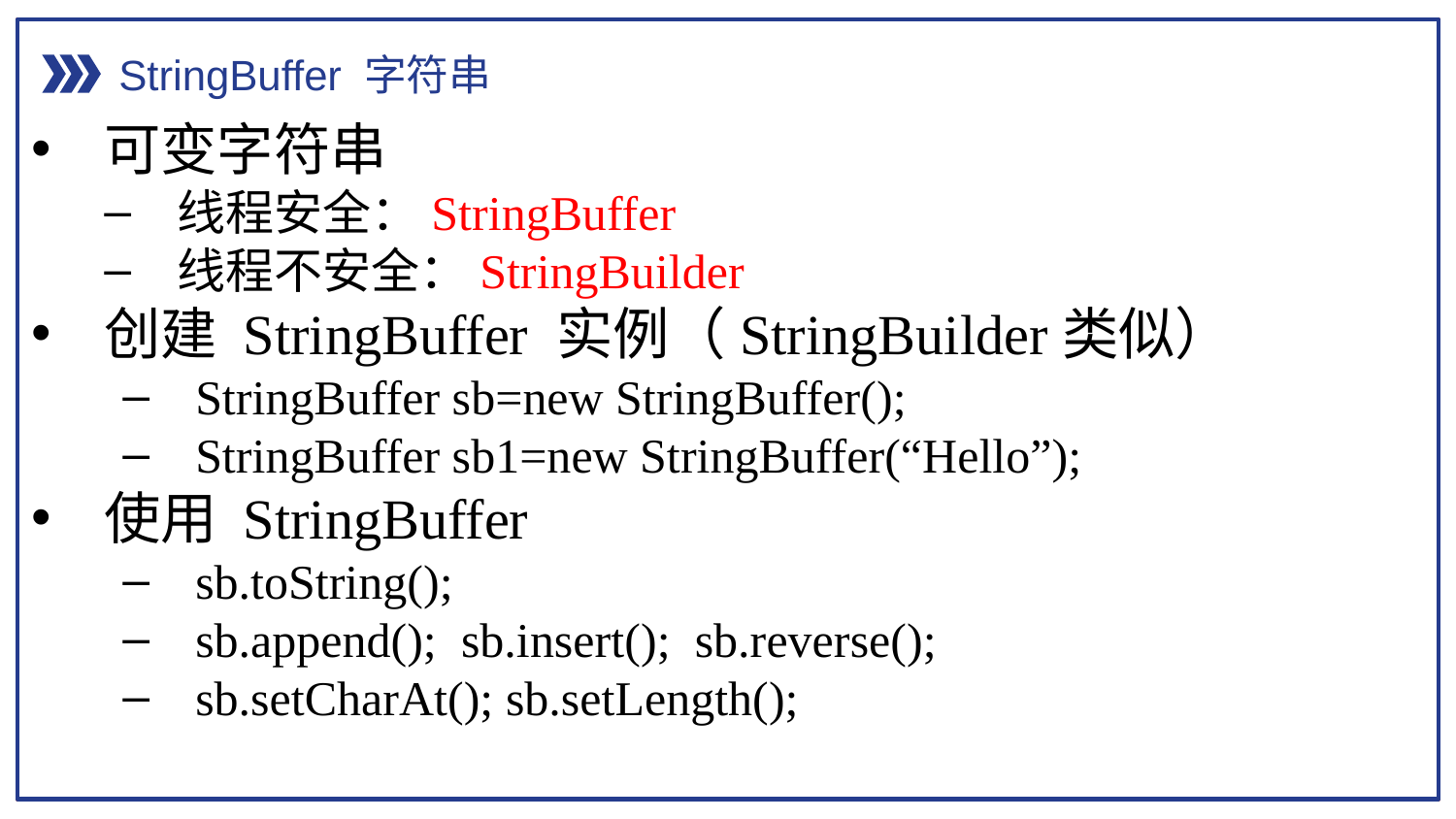

StringBuffer 字符串

可变字符串
线程安全：StringBuffer
线程不安全：StringBuilder
创建 StringBuffer 实例（StringBuilder类似）
StringBuffer sb=new StringBuffer();
StringBuffer sb1=new StringBuffer(“Hello”);
使用 StringBuffer
sb.toString();
sb.append();  sb.insert();  sb.reverse();
sb.setCharAt(); sb.setLength();